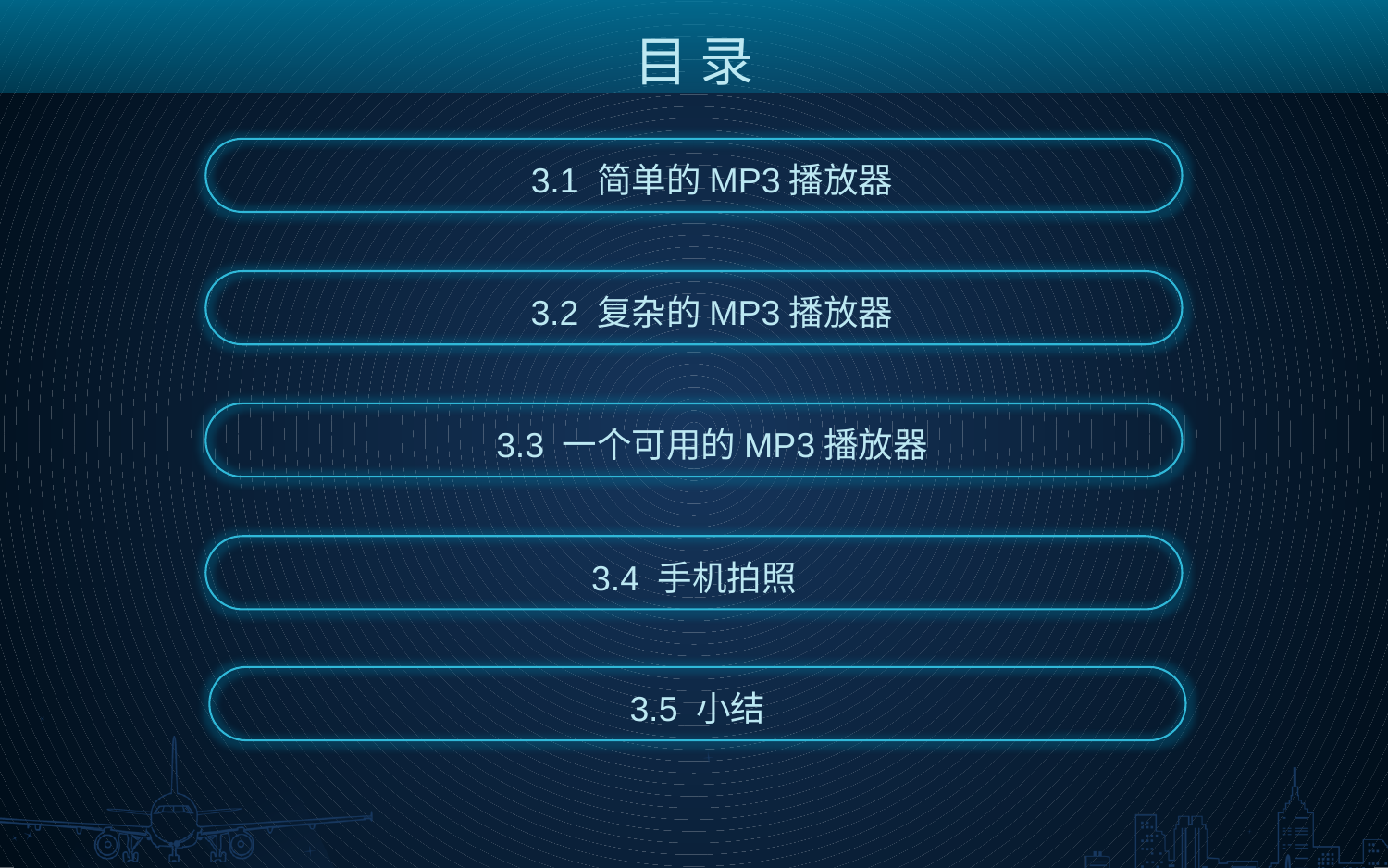

目 录

3.1 简单的MP3播放器

3.2 复杂的MP3播放器

3.3 一个可用的MP3播放器

3.4 手机拍照

3.5 小结